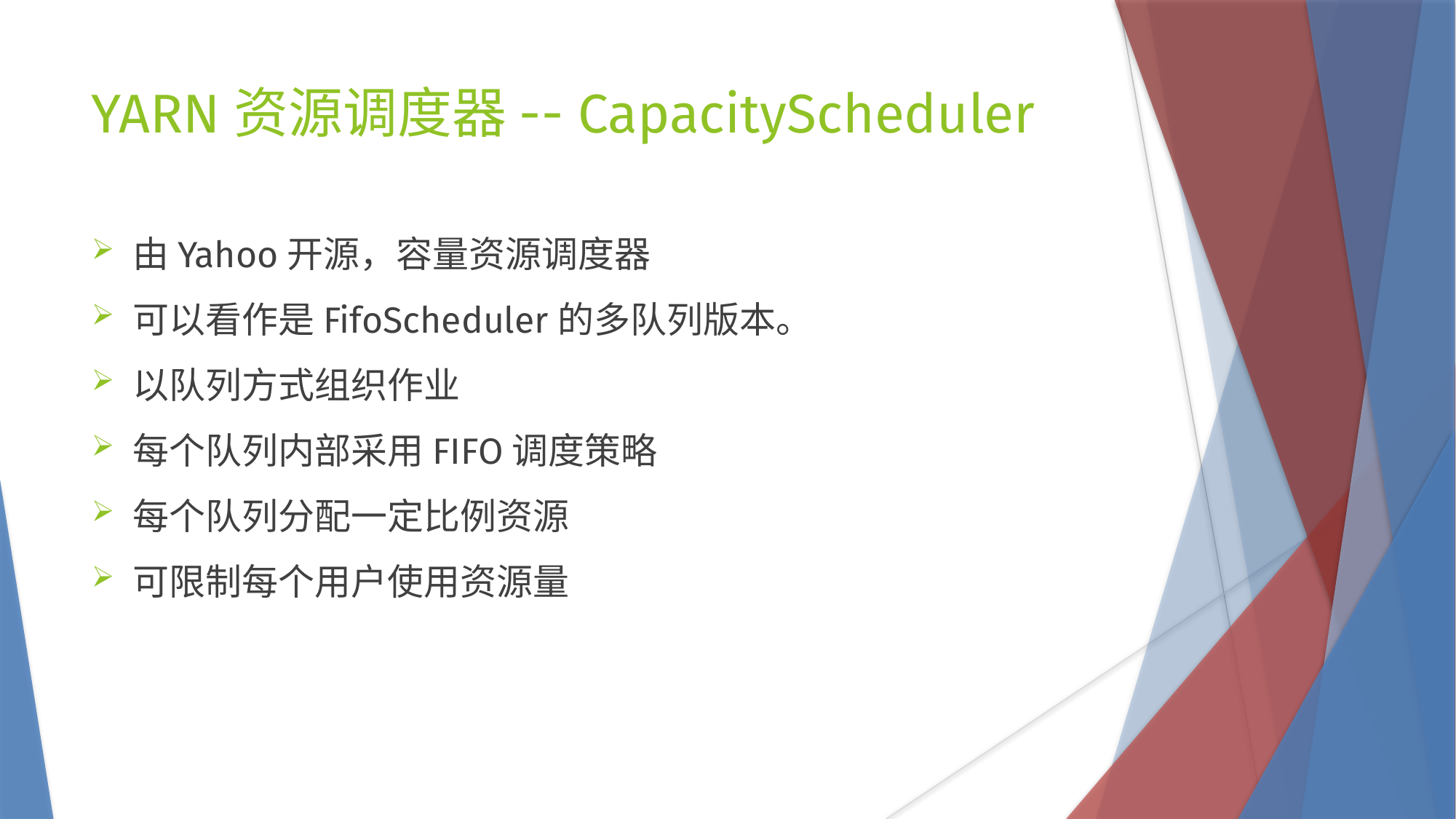

YARN资源调度器-- CapacityScheduler
由Yahoo开源，容量资源调度器
可以看作是FifoScheduler的多队列版本。
以队列方式组织作业
每个队列内部采用FIFO调度策略
每个队列分配一定比例资源
可限制每个用户使用资源量